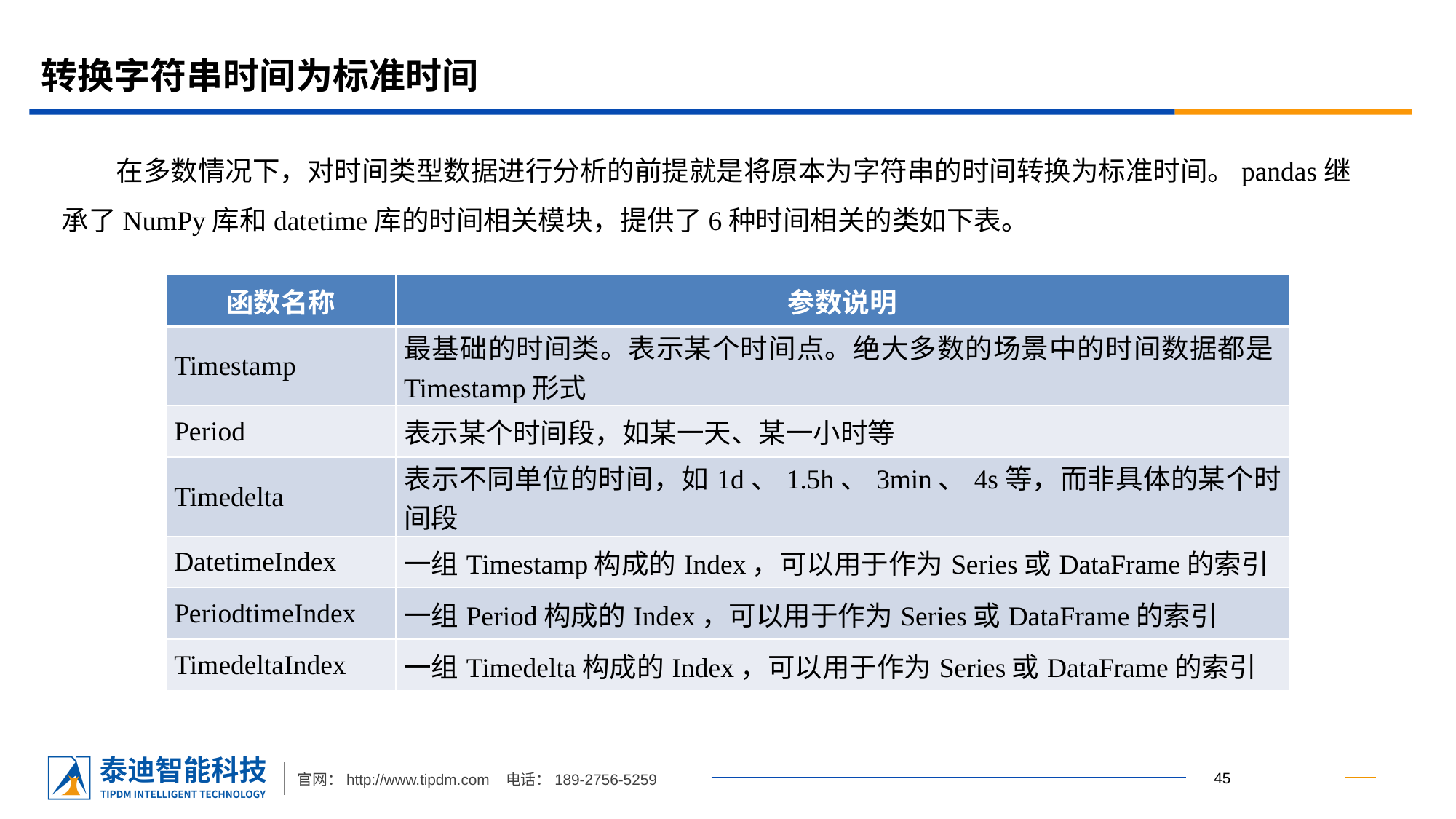

# 转换字符串时间为标准时间
在多数情况下，对时间类型数据进行分析的前提就是将原本为字符串的时间转换为标准时间。pandas继承了NumPy库和datetime库的时间相关模块，提供了6种时间相关的类如下表。

| 函数名称 | 参数说明 |
| --- | --- |
| Timestamp | 最基础的时间类。表示某个时间点。绝大多数的场景中的时间数据都是Timestamp形式 |
| Period | 表示某个时间段，如某一天、某一小时等 |
| Timedelta | 表示不同单位的时间，如1d、1.5h、3min、4s等，而非具体的某个时间段 |
| DatetimeIndex | 一组Timestamp构成的Index，可以用于作为Series或DataFrame的索引 |
| PeriodtimeIndex | 一组Period构成的Index，可以用于作为Series或DataFrame的索引 |
| TimedeltaIndex | 一组Timedelta构成的Index，可以用于作为Series或DataFrame的索引 |